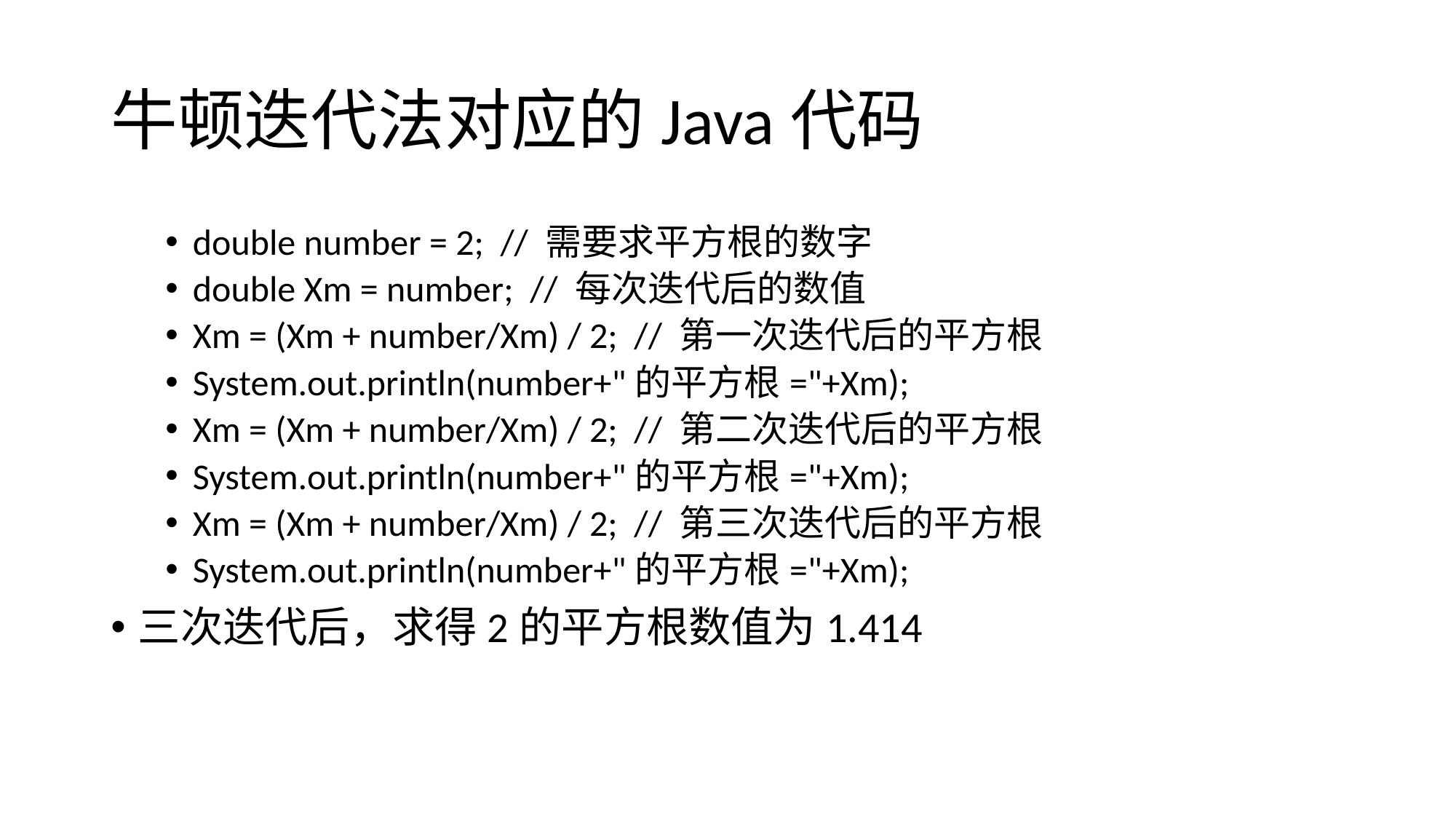

# 牛顿迭代法对应的Java代码
double number = 2;  // 需要求平方根的数字
double Xm = number;  // 每次迭代后的数值
Xm = (Xm + number/Xm) / 2;  // 第一次迭代后的平方根
System.out.println(number+"的平方根="+Xm);
Xm = (Xm + number/Xm) / 2;  // 第二次迭代后的平方根
System.out.println(number+"的平方根="+Xm);
Xm = (Xm + number/Xm) / 2;  // 第三次迭代后的平方根
System.out.println(number+"的平方根="+Xm);
三次迭代后，求得2的平方根数值为1.414